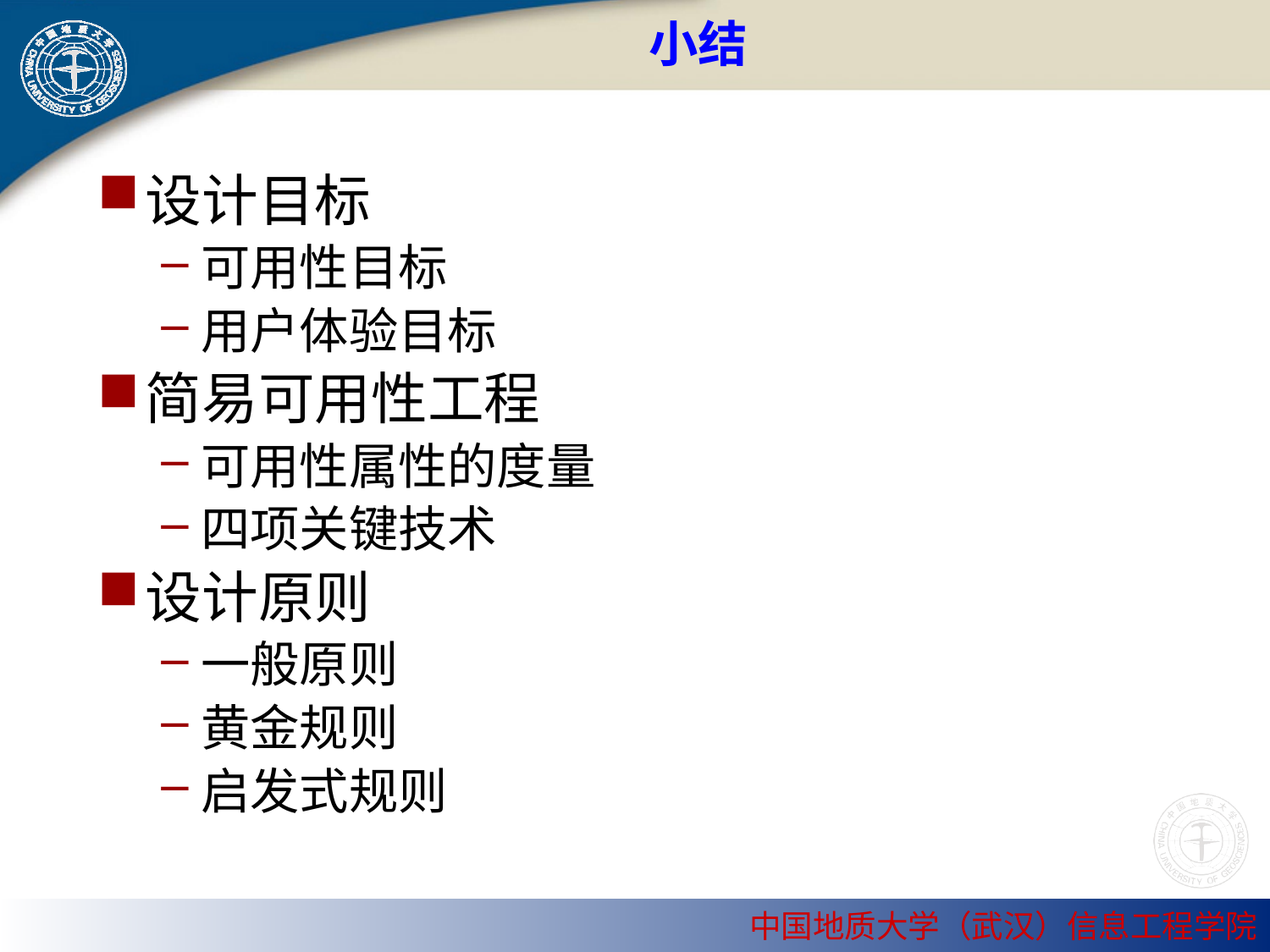

# 小结
设计目标
可用性目标
用户体验目标
简易可用性工程
可用性属性的度量
四项关键技术
设计原则
一般原则
黄金规则
启发式规则